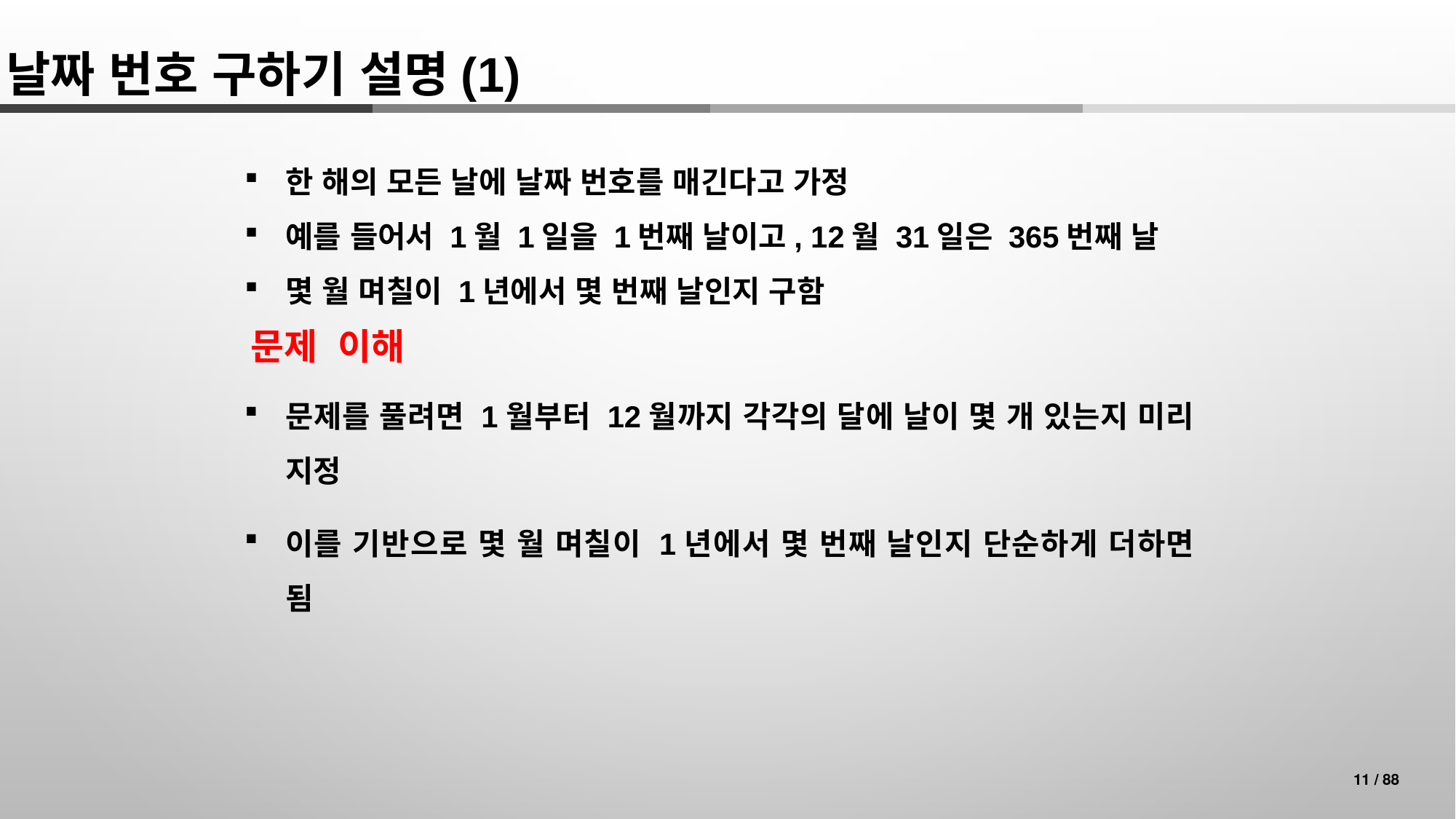

날짜 번호 구하기 설명(1)
한 해의 모든 날에 날짜 번호를 매긴다고 가정
예를 들어서 1월 1일을 1번째 날이고, 12월 31일은 365번째 날
몇 월 며칠이 1년에서 몇 번째 날인지 구함
문제  이해
문제를 풀려면 1월부터 12월까지 각각의 달에 날이 몇 개 있는지 미리 지정
이를 기반으로 몇 월 며칠이 1년에서 몇 번째 날인지 단순하게 더하면 됨